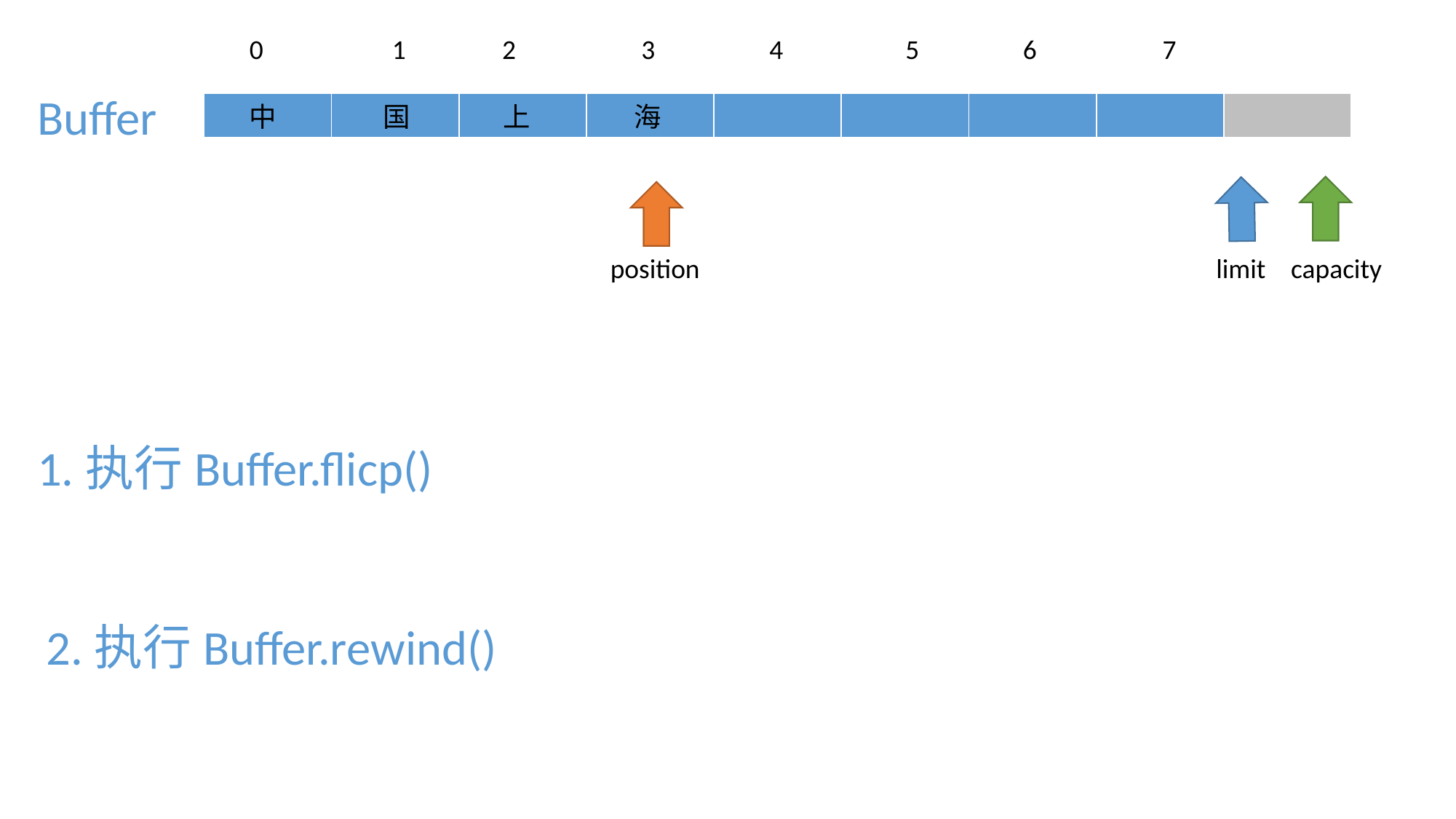

0
1
2
3
4
5
6
7
Buffer
|  |  |  |  |  |  |  |  |  |
| --- | --- | --- | --- | --- | --- | --- | --- | --- |
中
国
上
海

capacity

limit

position
1.执行Buffer.flicp()
2.执行Buffer.rewind()